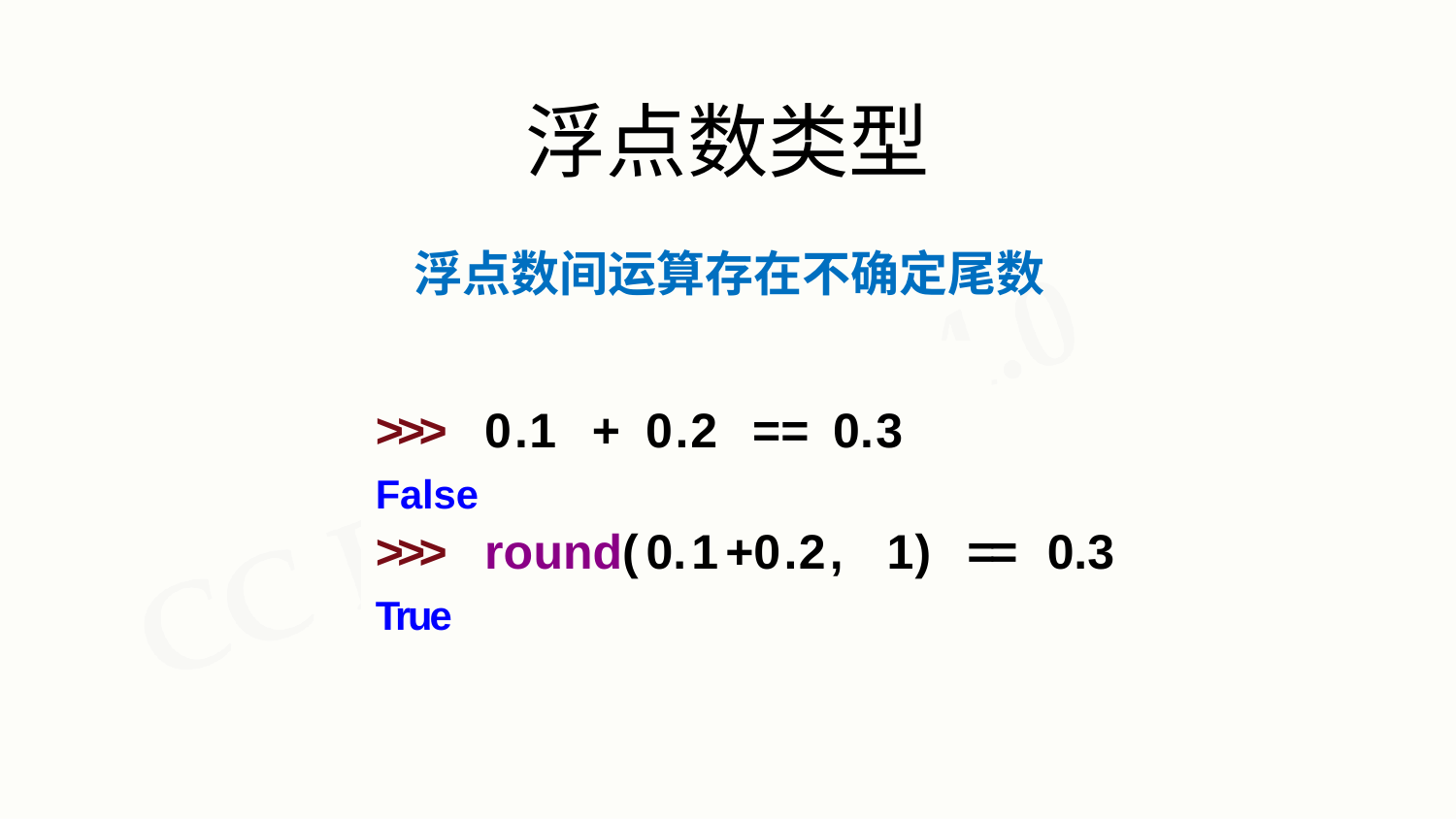

# 浮点数类型
浮点数间运算存在不确定尾数

>>>	0.1	+	0.2	==	0.3
False
>>>	round(0.1+0.2,	1)	==	0.3
True